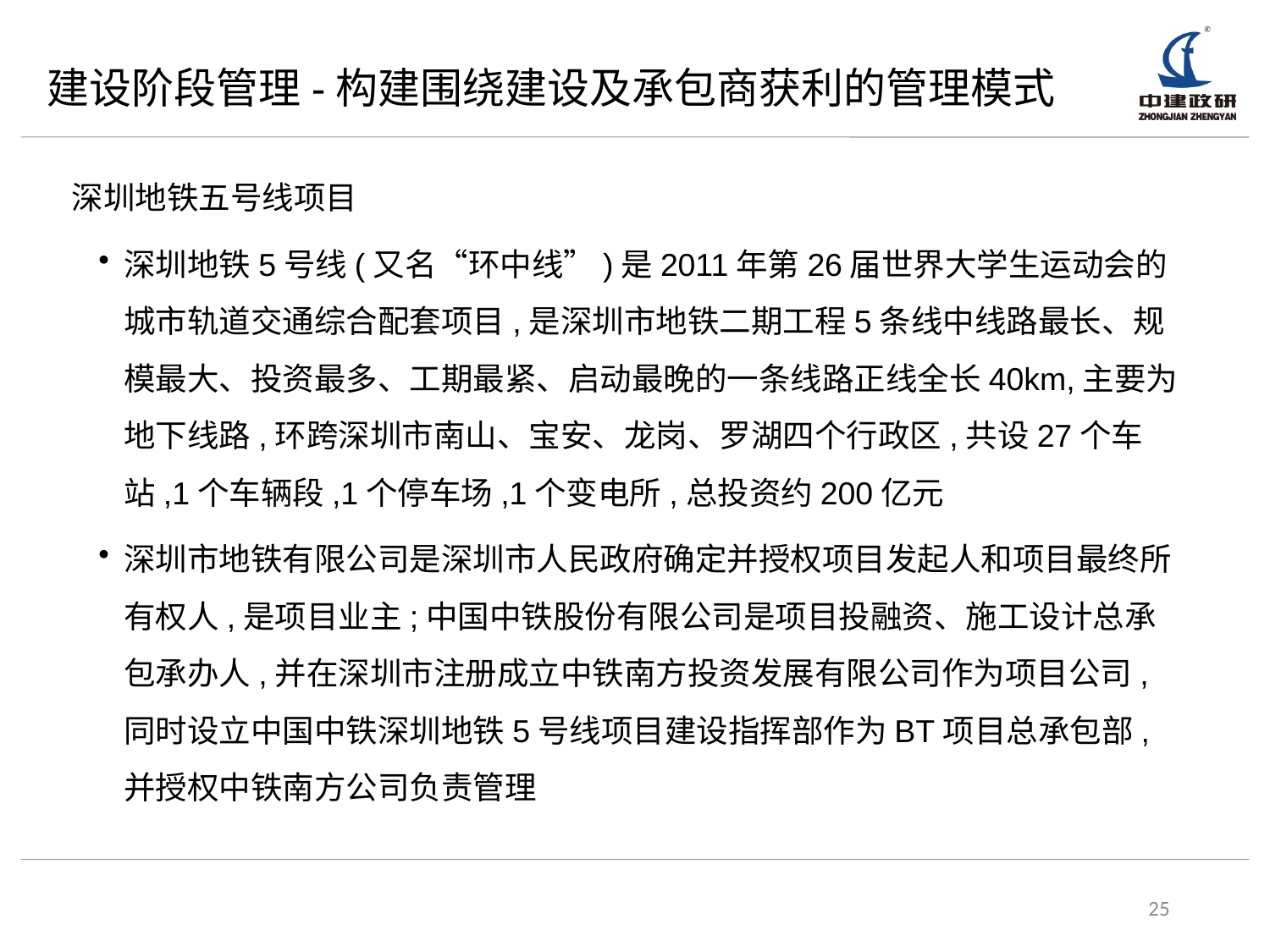

# 建设阶段管理-构建围绕建设及承包商获利的管理模式
深圳地铁五号线项目
深圳地铁5号线(又名“环中线”)是2011年第26届世界大学生运动会的城市轨道交通综合配套项目,是深圳市地铁二期工程5条线中线路最长、规模最大、投资最多、工期最紧、启动最晚的一条线路正线全长40km,主要为地下线路,环跨深圳市南山、宝安、龙岗、罗湖四个行政区,共设27个车站,1个车辆段,1个停车场,1个变电所,总投资约200亿元
深圳市地铁有限公司是深圳市人民政府确定并授权项目发起人和项目最终所有权人,是项目业主;中国中铁股份有限公司是项目投融资、施工设计总承包承办人,并在深圳市注册成立中铁南方投资发展有限公司作为项目公司,同时设立中国中铁深圳地铁5号线项目建设指挥部作为BT项目总承包部,并授权中铁南方公司负责管理
25